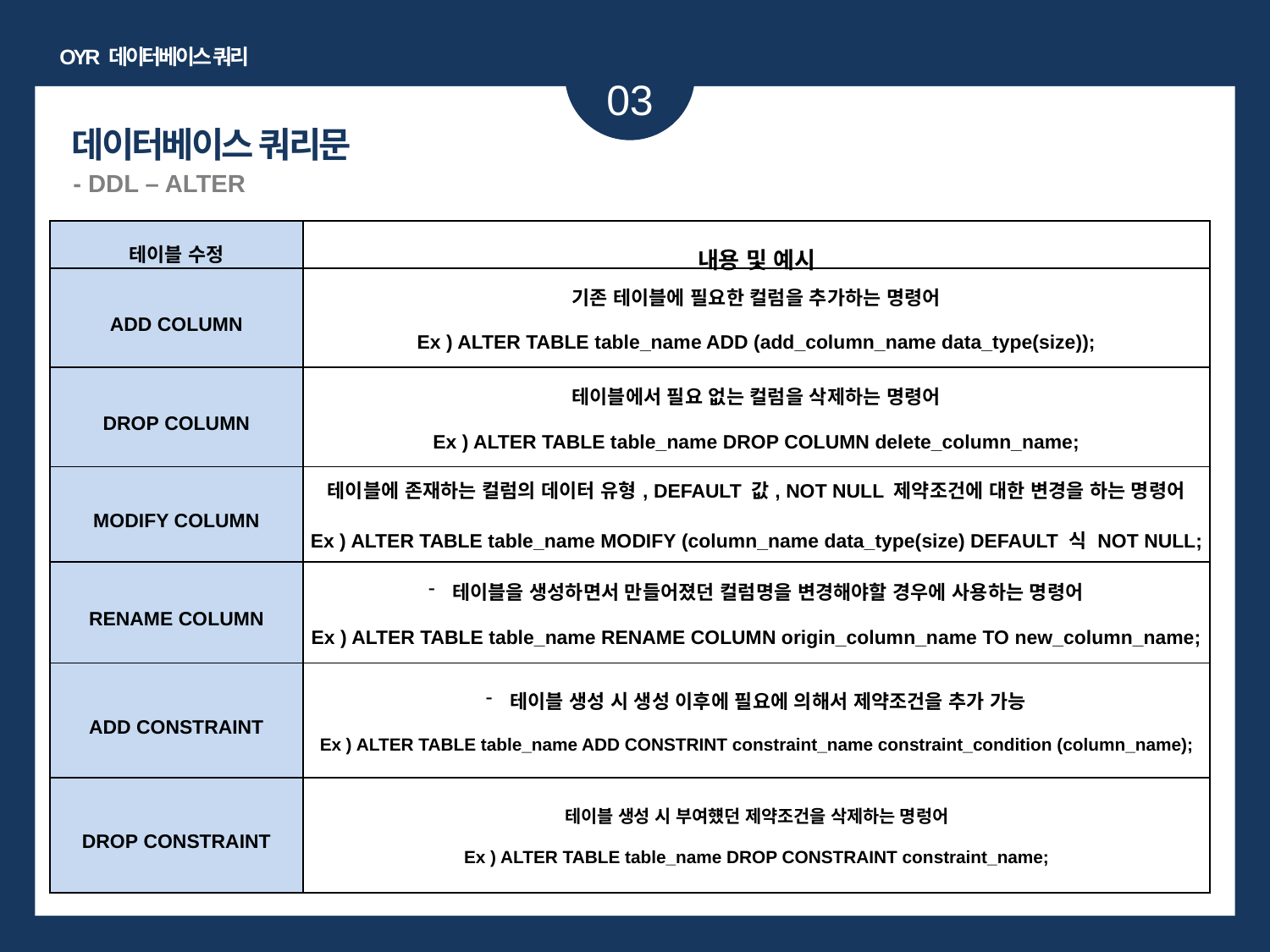

OYR 데이터베이스 쿼리
03

데이터베이스 쿼리문
- DDL – ALTER
| 테이블 수정 | 내용 및 예시 |
| --- | --- |
| ADD COLUMN | 기존 테이블에 필요한 컬럼을 추가하는 명령어 Ex ) ALTER TABLE table\_name ADD (add\_column\_name data\_type(size)); |
| DROP COLUMN | 테이블에서 필요 없는 컬럼을 삭제하는 명령어 Ex ) ALTER TABLE table\_name DROP COLUMN delete\_column\_name; |
| MODIFY COLUMN | 테이블에 존재하는 컬럼의 데이터 유형, DEFAULT 값, NOT NULL 제약조건에 대한 변경을 하는 명령어 Ex ) ALTER TABLE table\_name MODIFY (column\_name data\_type(size) DEFAULT 식 NOT NULL; |
| RENAME COLUMN | 테이블을 생성하면서 만들어졌던 컬럼명을 변경해야할 경우에 사용하는 명령어 Ex ) ALTER TABLE table\_name RENAME COLUMN origin\_column\_name TO new\_column\_name; |
| ADD CONSTRAINT | 테이블 생성 시 생성 이후에 필요에 의해서 제약조건을 추가 가능 Ex ) ALTER TABLE table\_name ADD CONSTRINT constraint\_name constraint\_condition (column\_name); |
| DROP CONSTRAINT | 테이블 생성 시 부여헀던 제약조건을 삭제하는 명렁어 Ex ) ALTER TABLE table\_name DROP CONSTRAINT constraint\_name; |